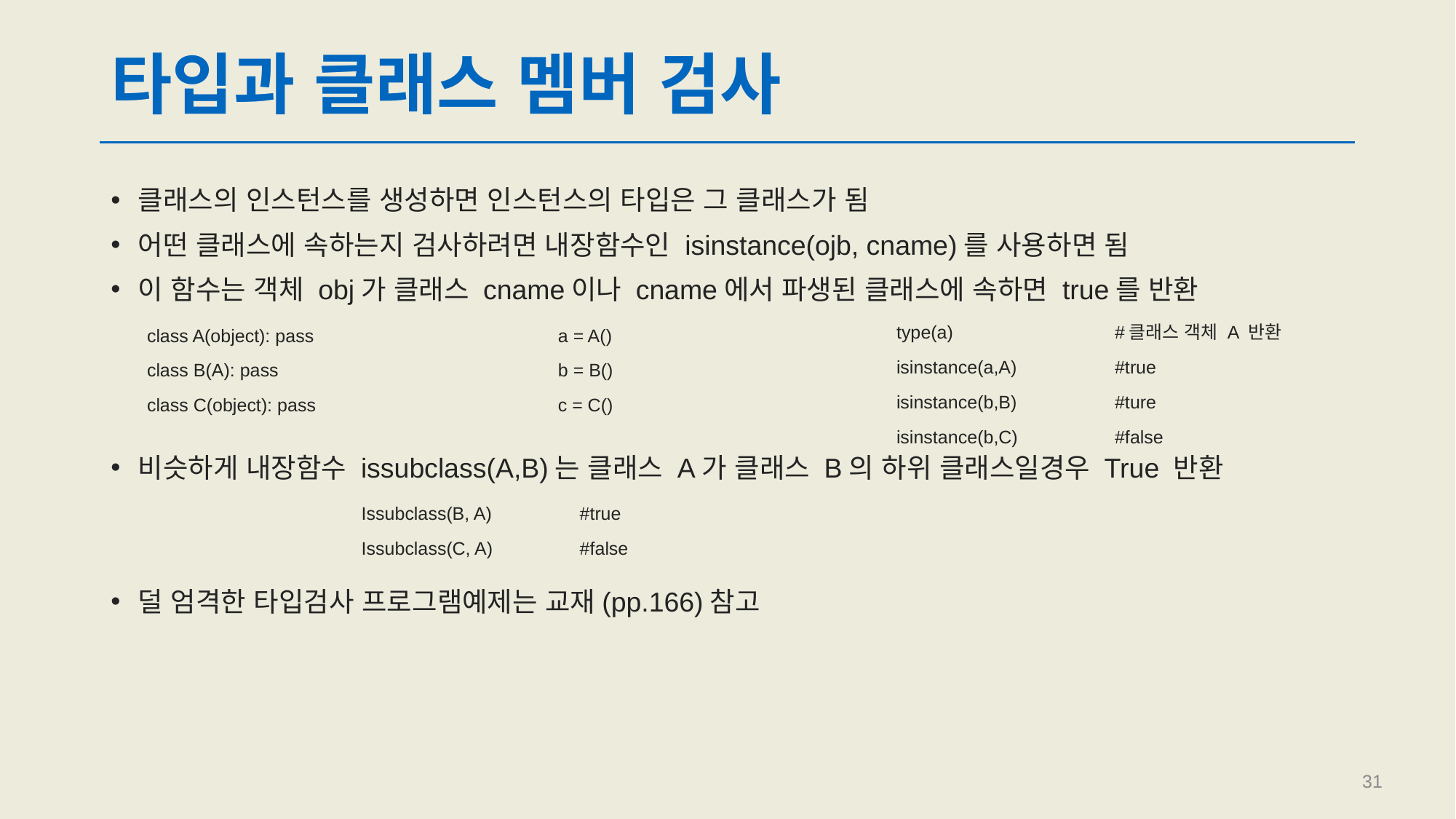

# 타입과 클래스 멤버 검사
클래스의 인스턴스를 생성하면 인스턴스의 타입은 그 클래스가 됨
어떤 클래스에 속하는지 검사하려면 내장함수인 isinstance(ojb, cname)를 사용하면 됨
이 함수는 객체 obj가 클래스 cname이나 cname에서 파생된 클래스에 속하면 true를 반환

비슷하게 내장함수 issubclass(A,B)는 클래스 A가 클래스 B의 하위 클래스일경우 True 반환

덜 엄격한 타입검사 프로그램예제는 교재(pp.166)참고

type(a)		#클래스 객체 A 반환
isinstance(a,A)	#true
isinstance(b,B)	#ture
isinstance(b,C)	#false
class A(object): pass
class B(A): pass
class C(object): pass
a = A()
b = B()
c = C()
Issubclass(B, A)	#true
Issubclass(C, A)	#false
31